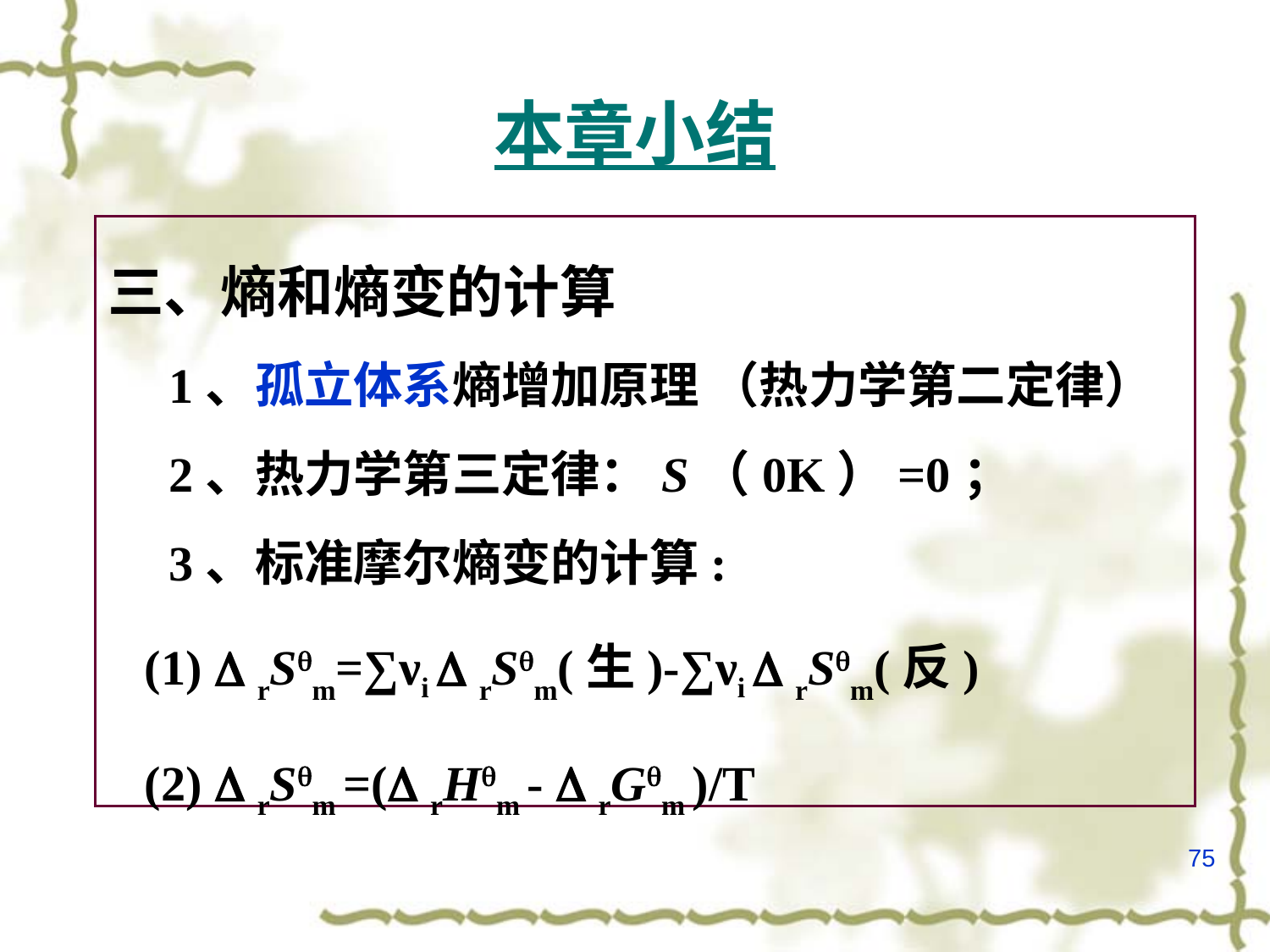

# 本章小结
三、熵和熵变的计算
     1、孤立体系熵增加原理 （热力学第二定律）
     2、热力学第三定律：S（0K）=0；
     3、标准摩尔熵变的计算:
   (1) Δ rSθm=∑νi Δ rSθm(生)-∑νi Δ rSθm(反)
   (2) Δ rSθm =(Δ rHθm - Δ rGθm )/T
75